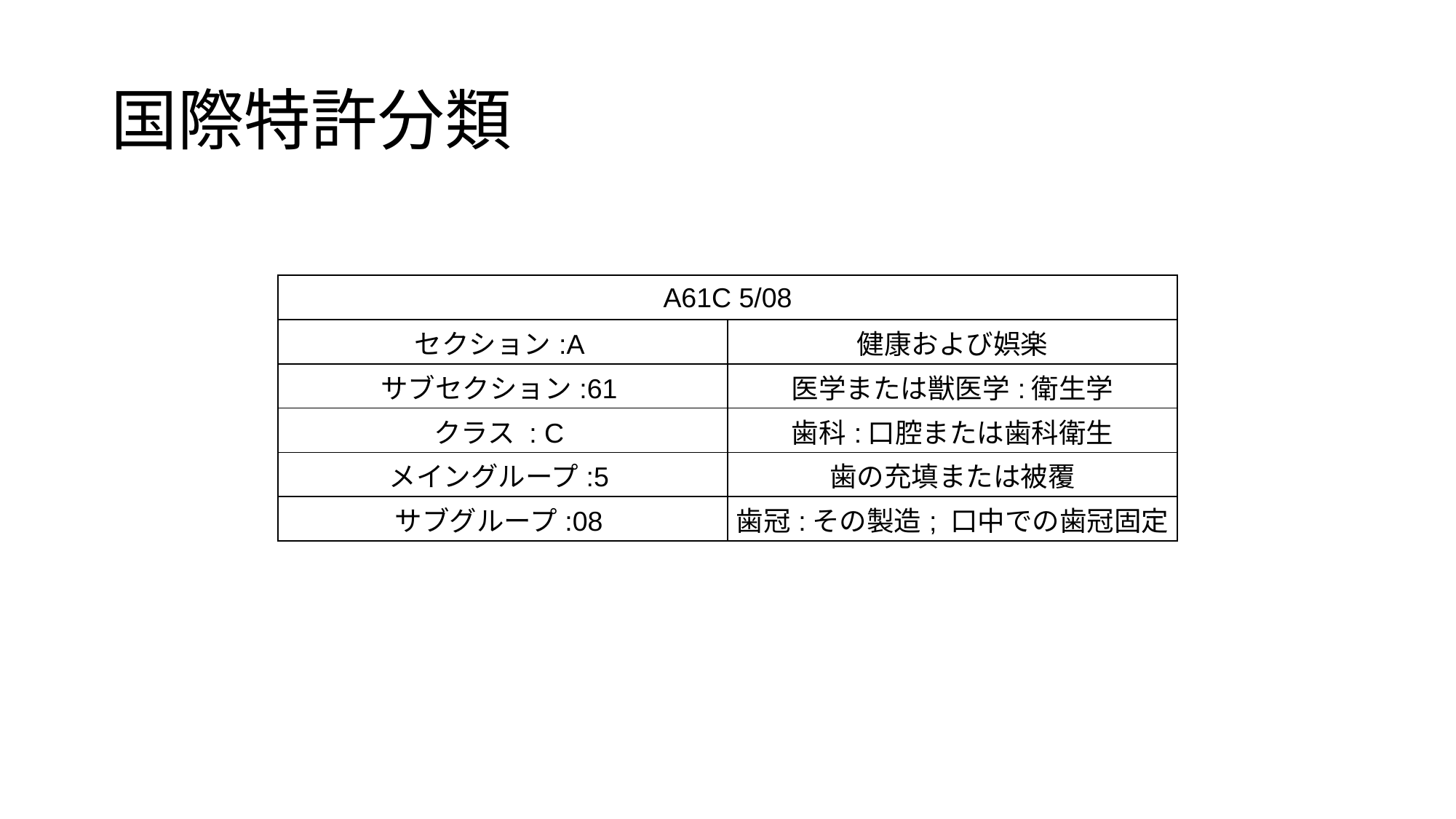

# 国際特許分類
| A61C 5/08 |  |
| --- | --- |
| セクション:A | 健康および娯楽 |
| サブセクション:61 | 医学または獣医学:衛生学 |
| クラス : C | 歯科:口腔または歯科衛生 |
| メイングループ:5 | 歯の充填または被覆 |
| サブグループ:08 | 歯冠:その製造; 口中での歯冠固定 |